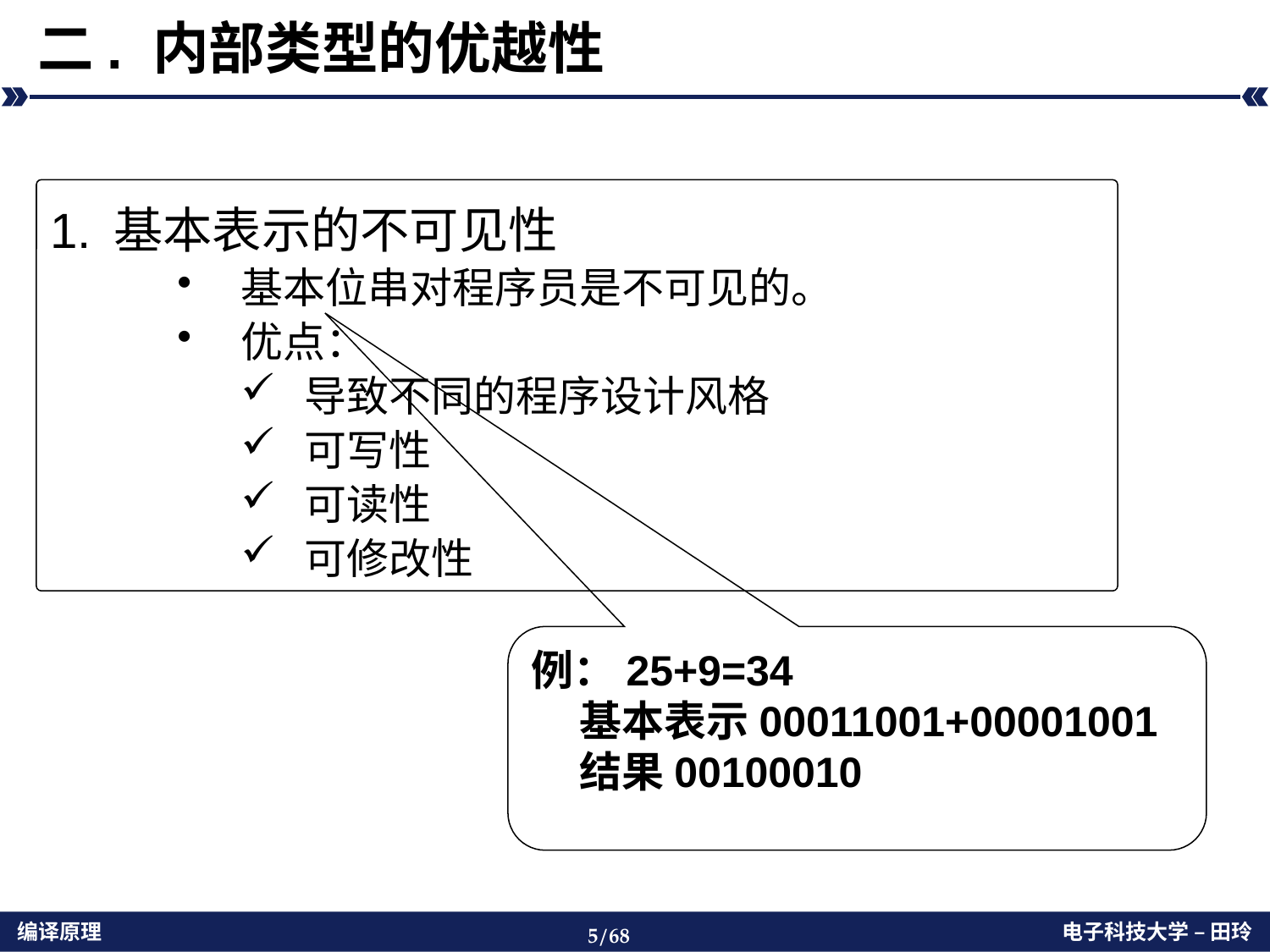

# 二. 内部类型的优越性
基本表示的不可见性
基本位串对程序员是不可见的。
优点：
导致不同的程序设计风格
可写性
可读性
可修改性
例：25+9=34
    基本表示00011001+00001001
    结果00100010